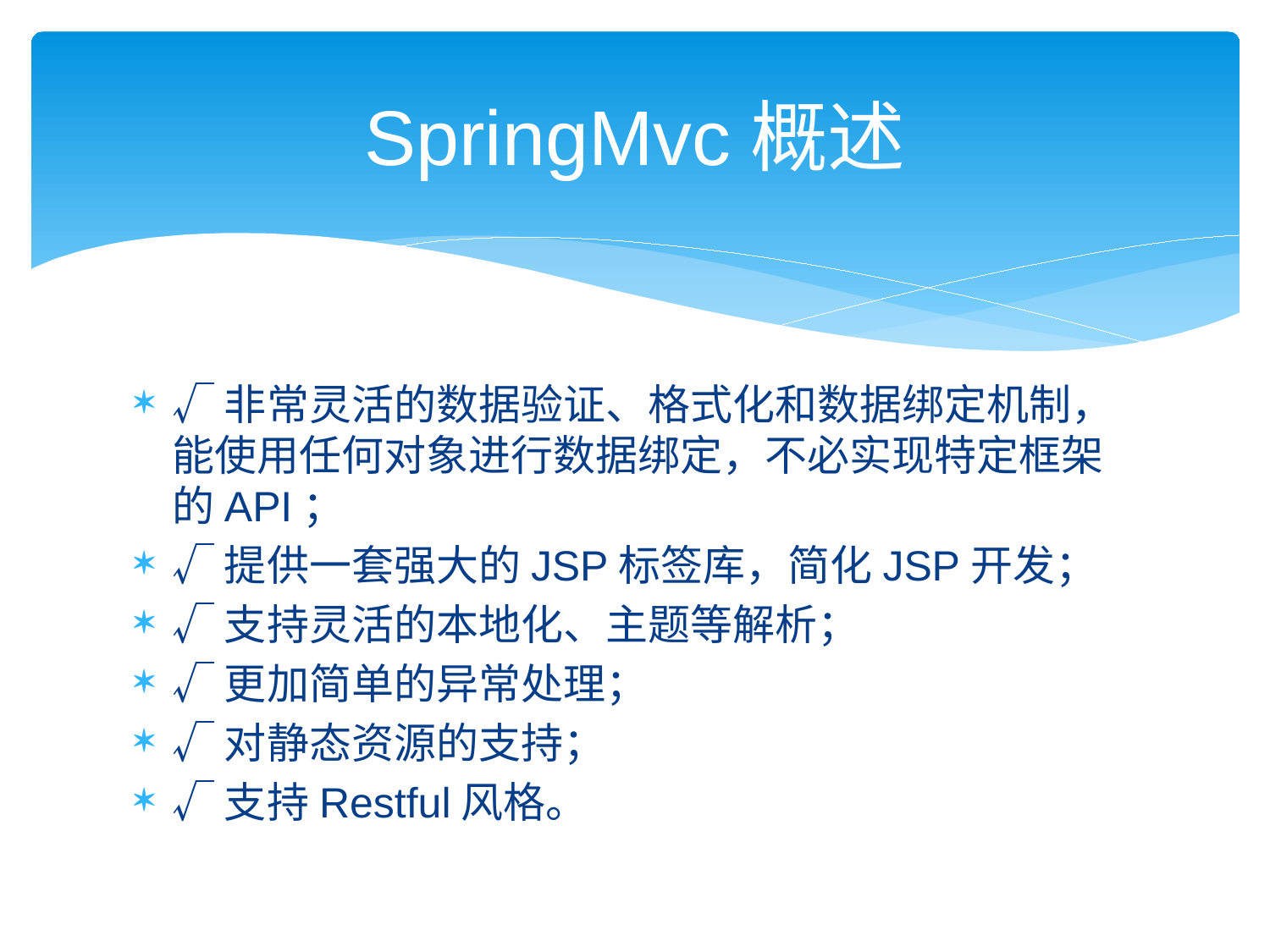

# SpringMvc概述
√非常灵活的数据验证、格式化和数据绑定机制，能使用任何对象进行数据绑定，不必实现特定框架的API；
√提供一套强大的JSP标签库，简化JSP开发；
√支持灵活的本地化、主题等解析；
√更加简单的异常处理；
√对静态资源的支持；
√支持Restful风格。